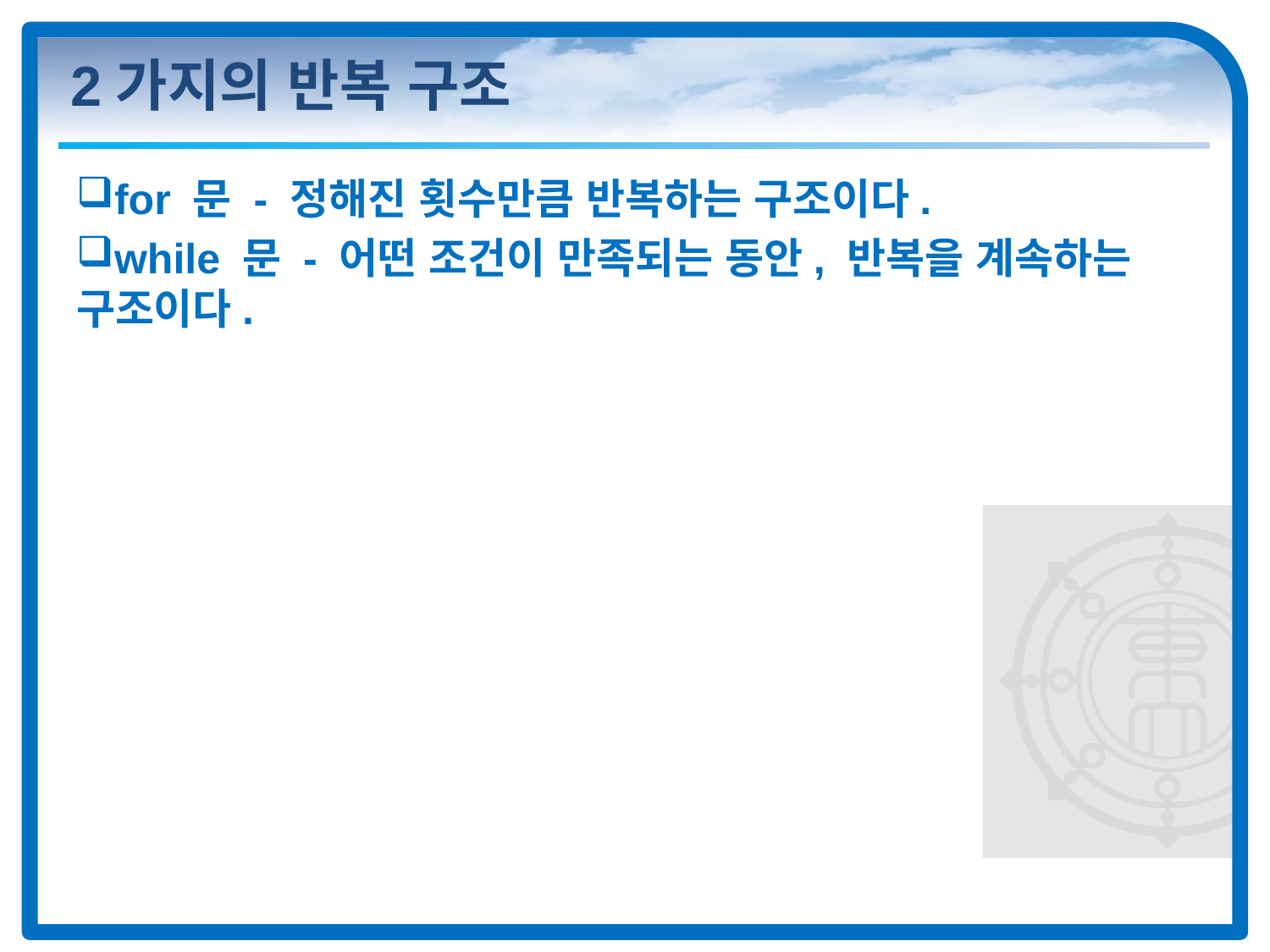

# 2가지의 반복 구조
for 문 - 정해진 횟수만큼 반복하는 구조이다.
while 문 - 어떤 조건이 만족되는 동안, 반복을 계속하는 구조이다.